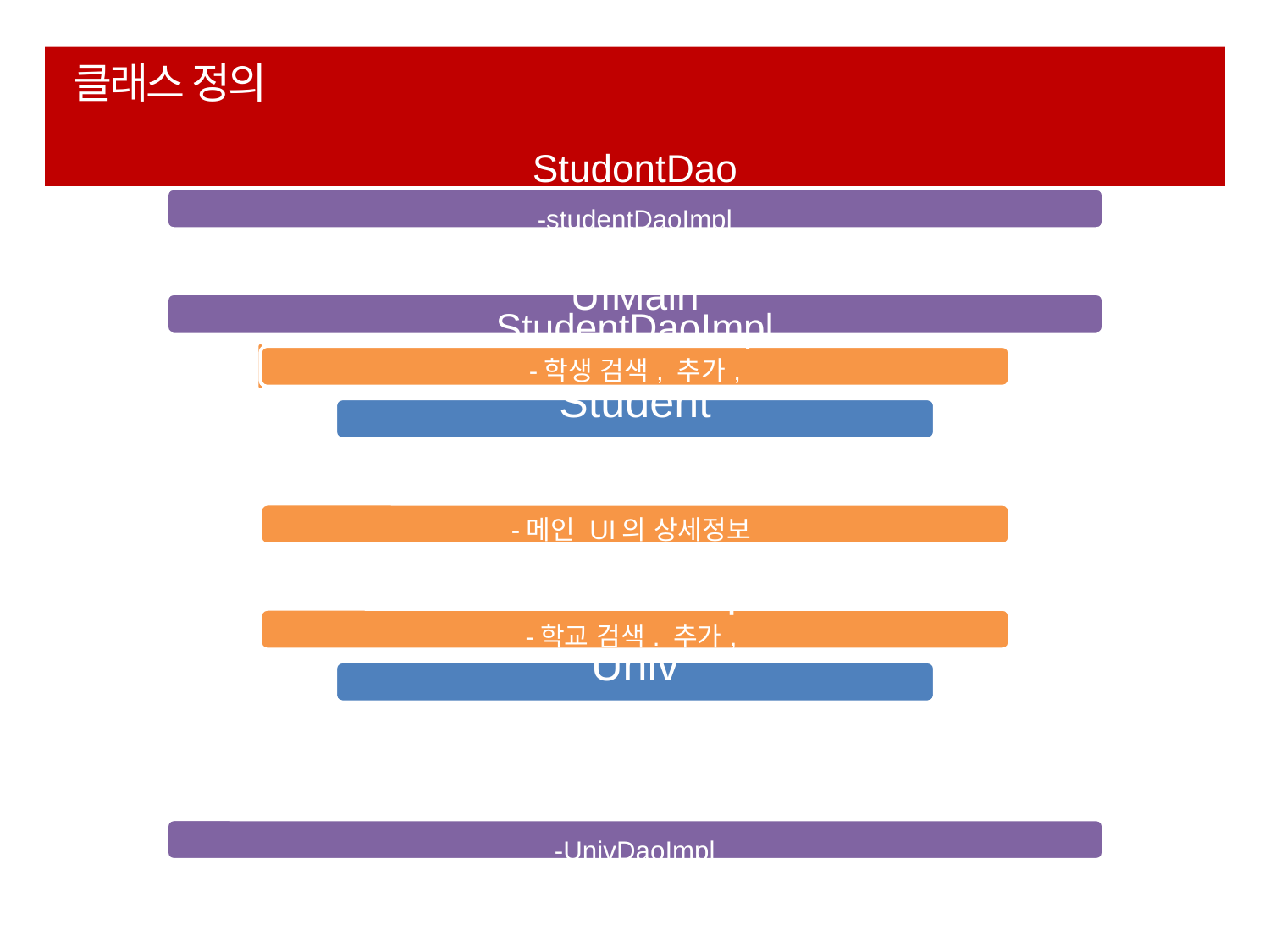

# 클래스 정의
Univ
-학교정보 get,set
UnivDaoImpl
-학교 검색. 추가,
삭제, 변경
삭제, 변경
Student
-학생정보 get,set
StudontDao
-studentDaoImpl
의 인터페이스
UnivDao
-UnivDaoImpl
의 인터페이스
DetailInfo
-메인 UI의 상세정보
출력 UI